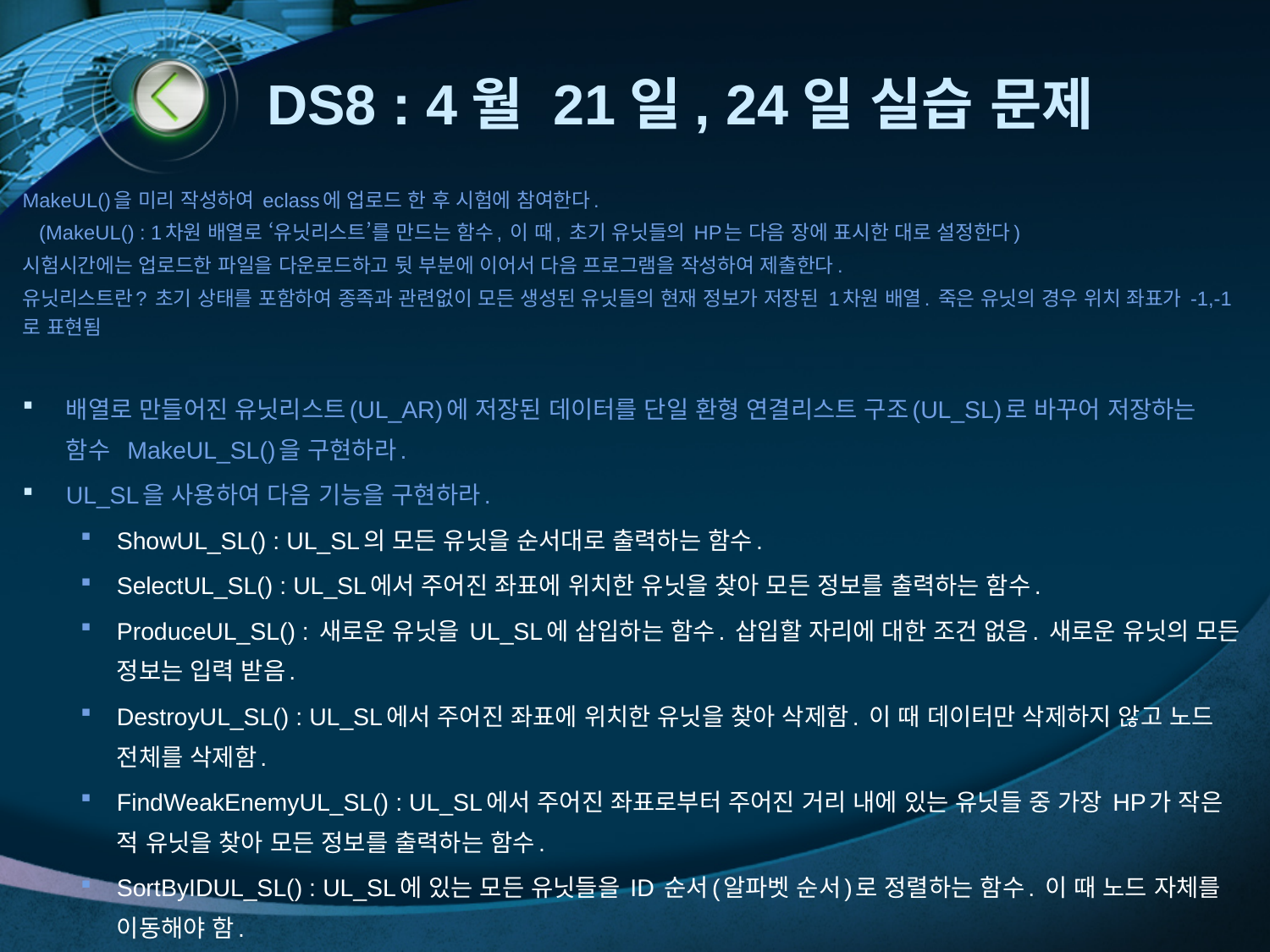

# DS8 : 4월 21일, 24일 실습 문제
MakeUL()을 미리 작성하여 eclass에 업로드 한 후 시험에 참여한다.
   (MakeUL() : 1차원 배열로 ‘유닛리스트’를 만드는 함수, 이 때, 초기 유닛들의 HP는 다음 장에 표시한 대로 설정한다)
시험시간에는 업로드한 파일을 다운로드하고 뒷 부분에 이어서 다음 프로그램을 작성하여 제출한다.
유닛리스트란? 초기 상태를 포함하여 종족과 관련없이 모든 생성된 유닛들의 현재 정보가 저장된 1차원 배열. 죽은 유닛의 경우 위치 좌표가 -1,-1로 표현됨

배열로 만들어진 유닛리스트(UL_AR)에 저장된 데이터를 단일 환형 연결리스트 구조(UL_SL)로 바꾸어 저장하는 함수  MakeUL_SL()을 구현하라.
UL_SL을 사용하여 다음 기능을 구현하라.
ShowUL_SL() : UL_SL의 모든 유닛을 순서대로 출력하는 함수.
SelectUL_SL() : UL_SL에서 주어진 좌표에 위치한 유닛을 찾아 모든 정보를 출력하는 함수.
ProduceUL_SL() : 새로운 유닛을 UL_SL에 삽입하는 함수. 삽입할 자리에 대한 조건 없음. 새로운 유닛의 모든 정보는 입력 받음.
DestroyUL_SL() : UL_SL에서 주어진 좌표에 위치한 유닛을 찾아 삭제함. 이 때 데이터만 삭제하지 않고 노드 전체를 삭제함.
FindWeakEnemyUL_SL() : UL_SL에서 주어진 좌표로부터 주어진 거리 내에 있는 유닛들 중 가장 HP가 작은 적 유닛을 찾아 모든 정보를 출력하는 함수.
SortByIDUL_SL() : UL_SL에 있는 모든 유닛들을 ID 순서(알파벳 순서)로 정렬하는 함수. 이 때 노드 자체를 이동해야 함.